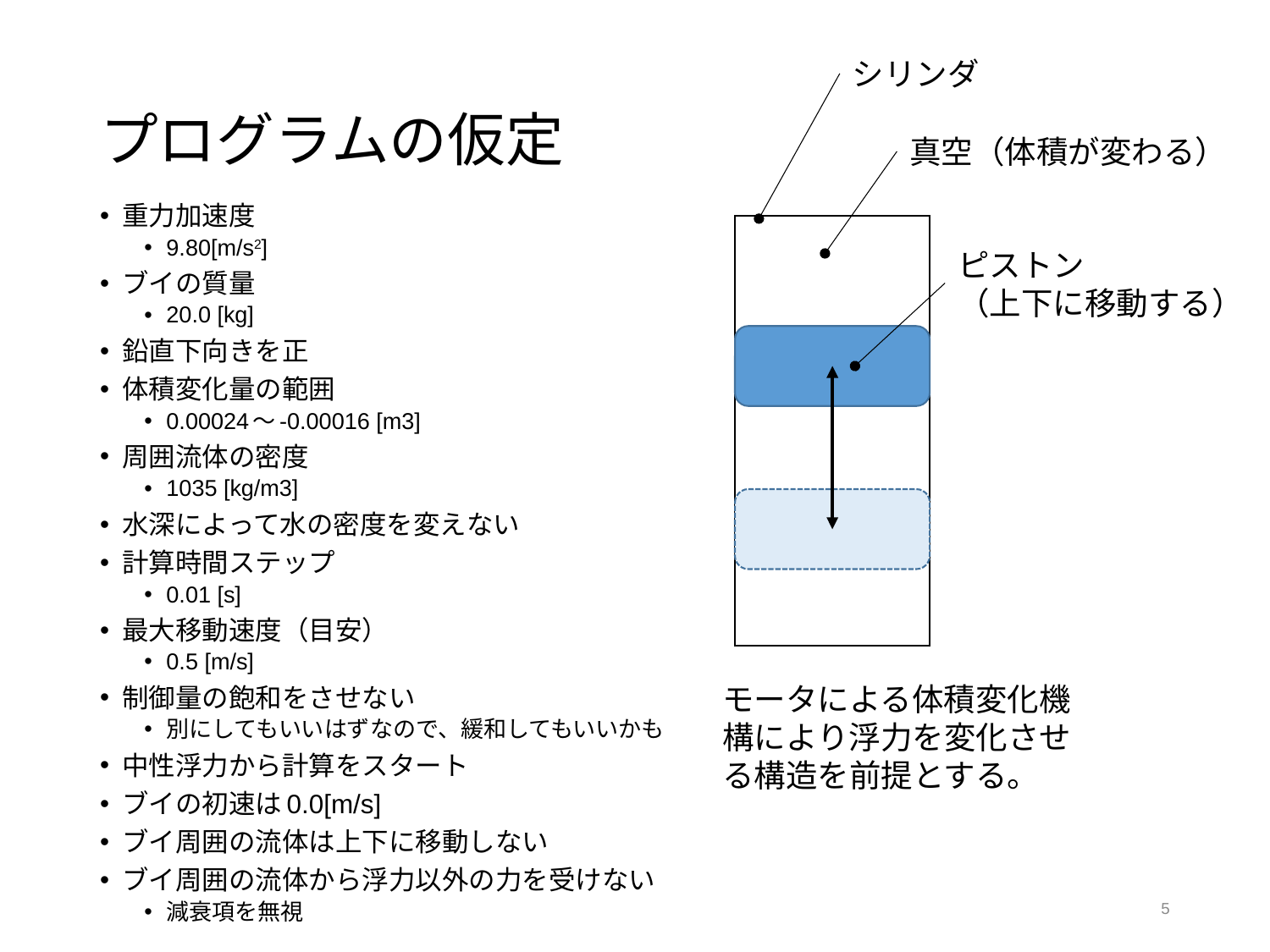

シリンダ
# プログラムの仮定
真空（体積が変わる）
重力加速度
9.80[m/s2]
ブイの質量
20.0 [kg]
鉛直下向きを正
体積変化量の範囲
0.00024～-0.00016 [m3]
周囲流体の密度
1035 [kg/m3]
水深によって水の密度を変えない
計算時間ステップ
0.01 [s]
最大移動速度（目安）
0.5 [m/s]
制御量の飽和をさせない
別にしてもいいはずなので、緩和してもいいかも
中性浮力から計算をスタート
ブイの初速は0.0[m/s]
ブイ周囲の流体は上下に移動しない
ブイ周囲の流体から浮力以外の力を受けない
減衰項を無視

ピストン
（上下に移動する）

モータによる体積変化機構により浮力を変化させる構造を前提とする。
5